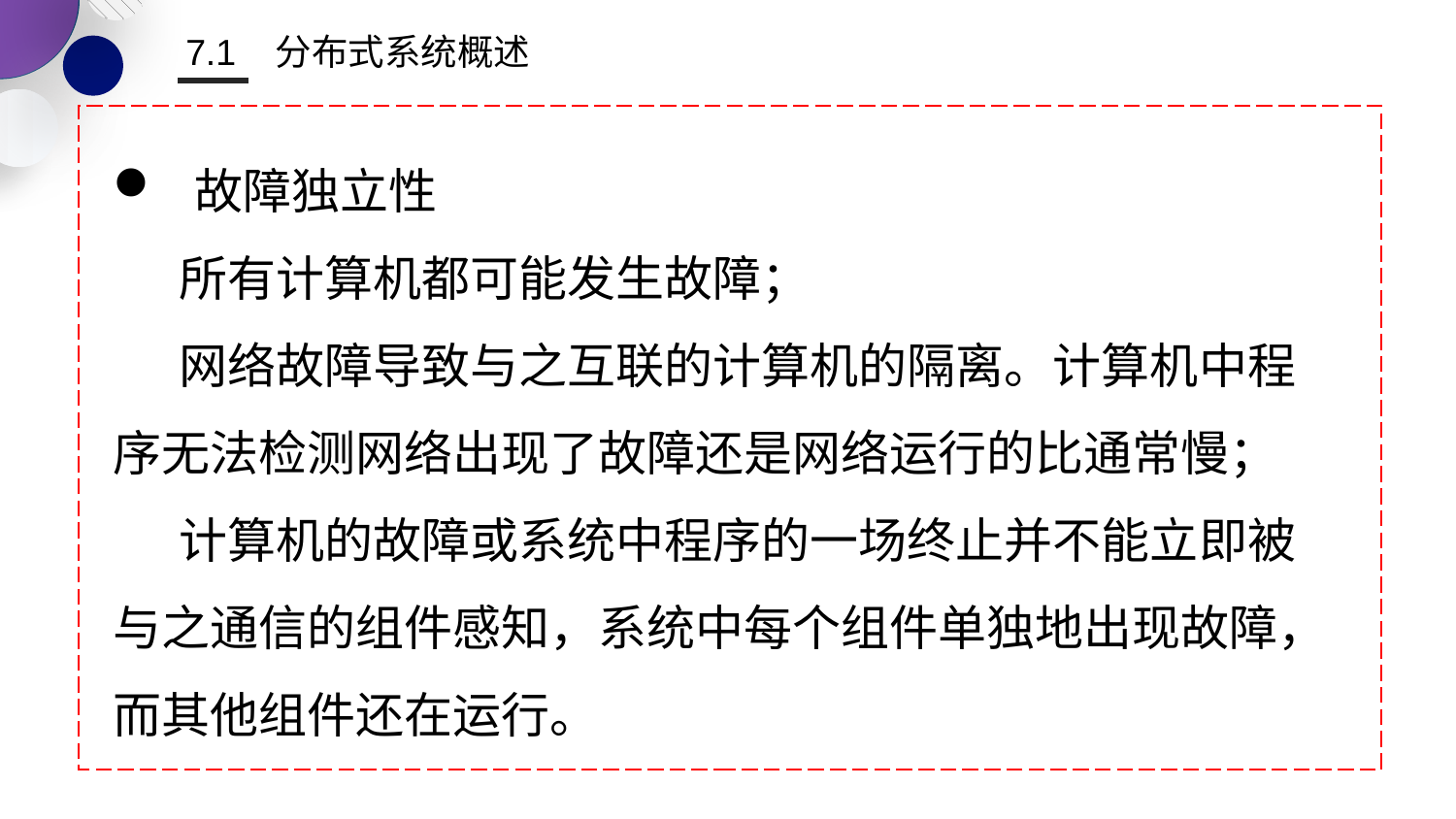

7.1   分布式系统概述

  故障独立性
     所有计算机都可能发生故障；
     网络故障导致与之互联的计算机的隔离。计算机中程序无法检测网络出现了故障还是网络运行的比通常慢；
     计算机的故障或系统中程序的一场终止并不能立即被与之通信的组件感知，系统中每个组件单独地出现故障，而其他组件还在运行。